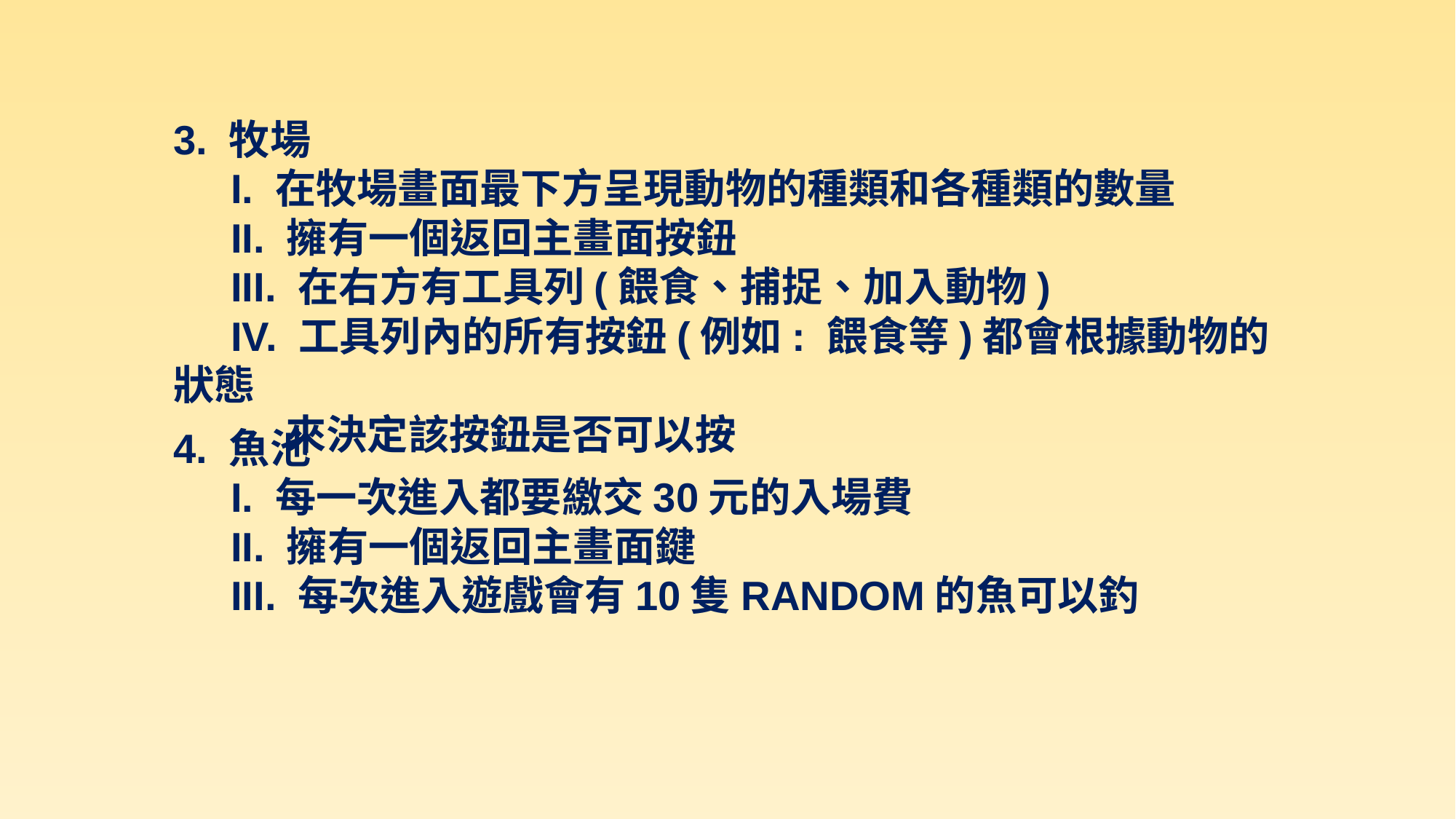

3. 牧場
     I. 在牧場畫面最下方呈現動物的種類和各種類的數量
     II. 擁有一個返回主畫面按鈕
     III. 在右方有工具列(餵食、捕捉、加入動物)
     IV. 工具列內的所有按鈕(例如: 餵食等)都會根據動物的狀態
           來決定該按鈕是否可以按
4. 魚池
     I. 每一次進入都要繳交30元的入場費
     II. 擁有一個返回主畫面鍵
     III. 每次進入遊戲會有10隻RANDOM的魚可以釣